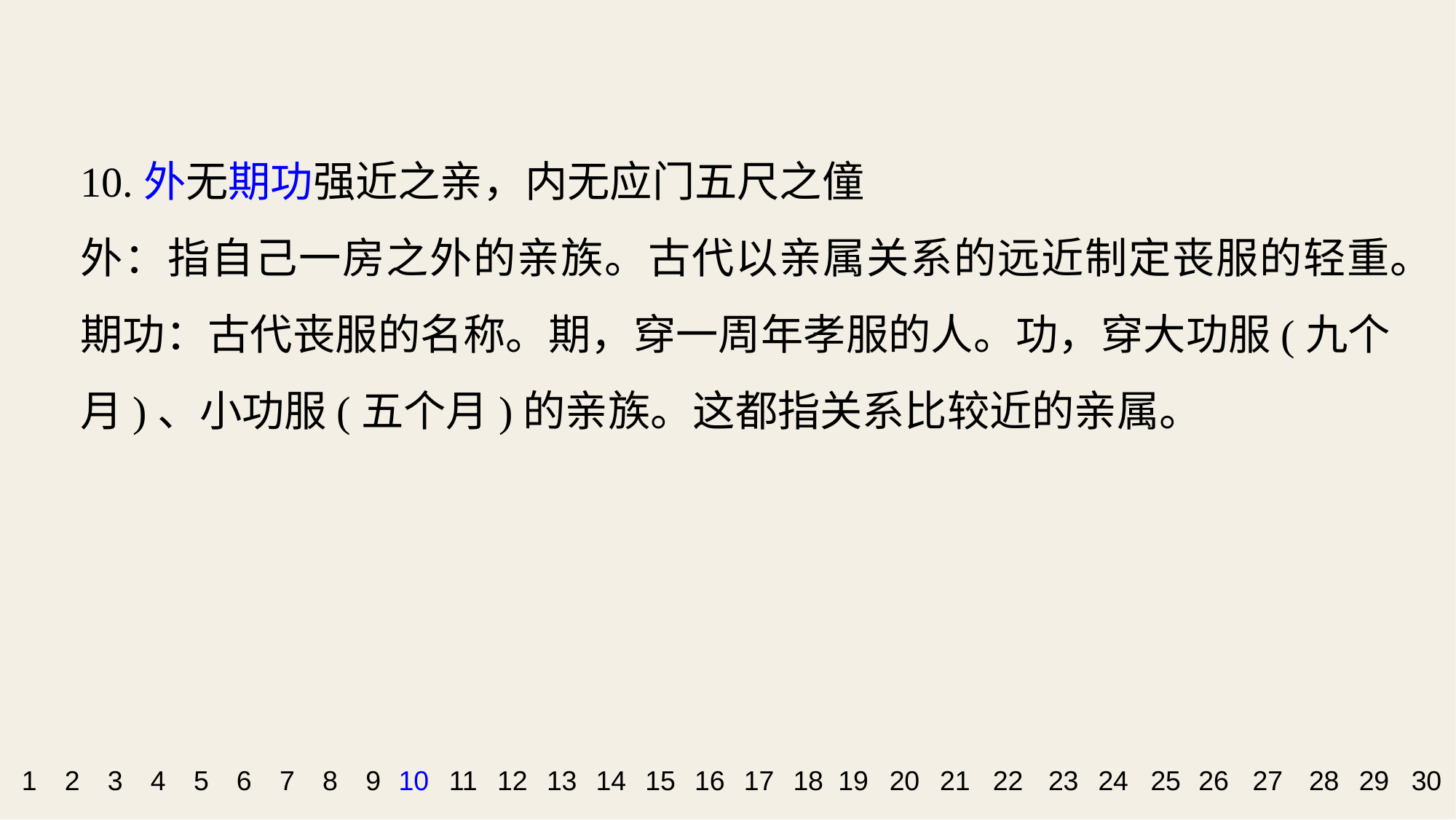

10.外无期功强近之亲，内无应门五尺之僮
外：指自己一房之外的亲族。古代以亲属关系的远近制定丧服的轻重。
期功：古代丧服的名称。期，穿一周年孝服的人。功，穿大功服(九个月)、小功服(五个月)的亲族。这都指关系比较近的亲属。
1
2
3
4
5
6
7
8
9
10
11
12
13
14
15
16
17
18
19
20
21
22
23
24
25
26
27
28
29
30